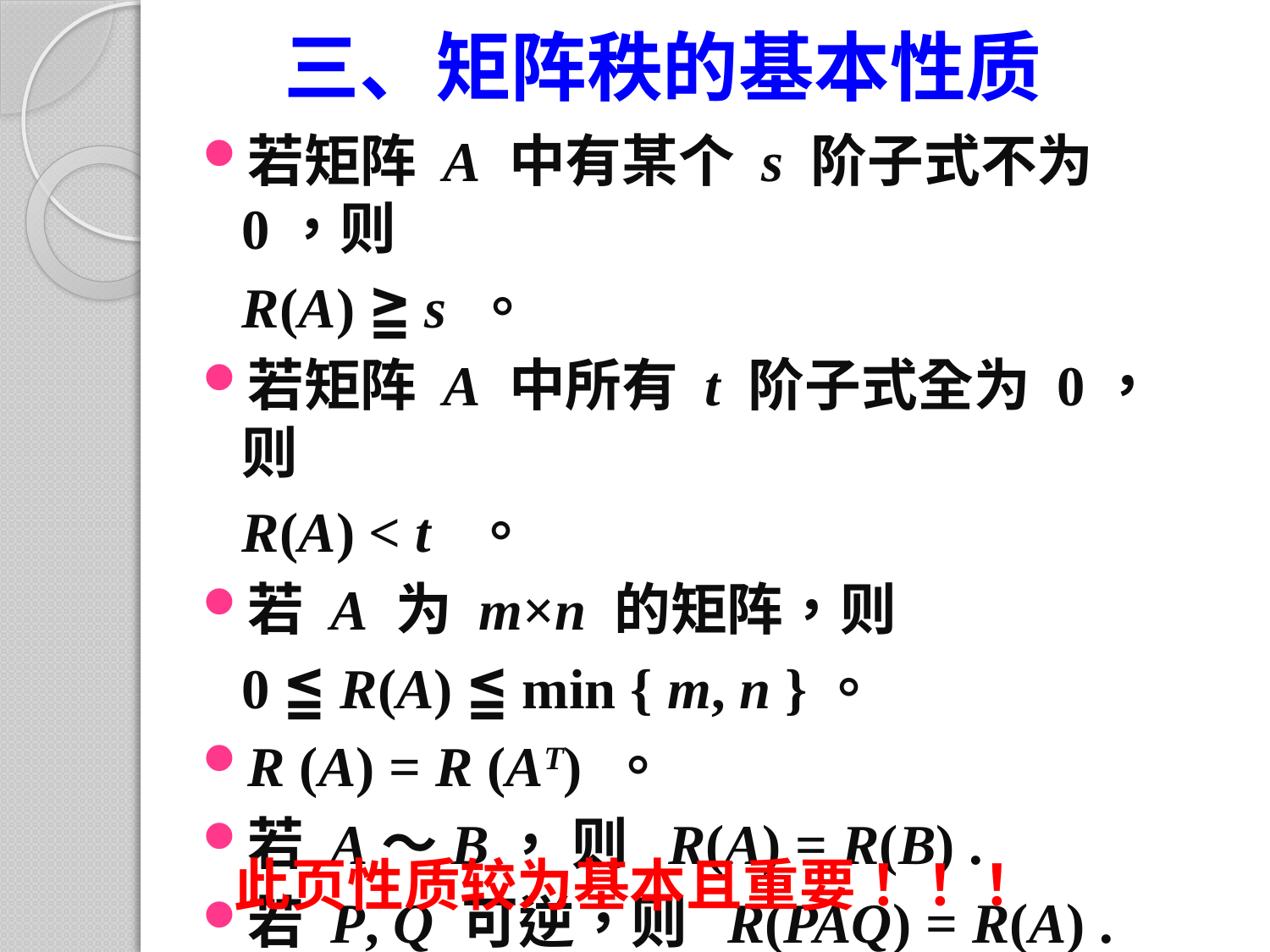

# 三、矩阵秩的基本性质
若矩阵 A 中有某个 s 阶子式不为 0，则
	R(A) ≧ s 。
若矩阵 A 中所有 t 阶子式全为 0，则
	R(A) < t  。
若 A 为 m×n 的矩阵，则
	0 ≦ R(A) ≦ min { m, n }。
R (A) = R (AT) 。
若 A～B， 则  R(A) = R(B) .
若 P, Q 可逆，则  R(PAQ) = R(A) .
此页性质较为基本且重要！！！